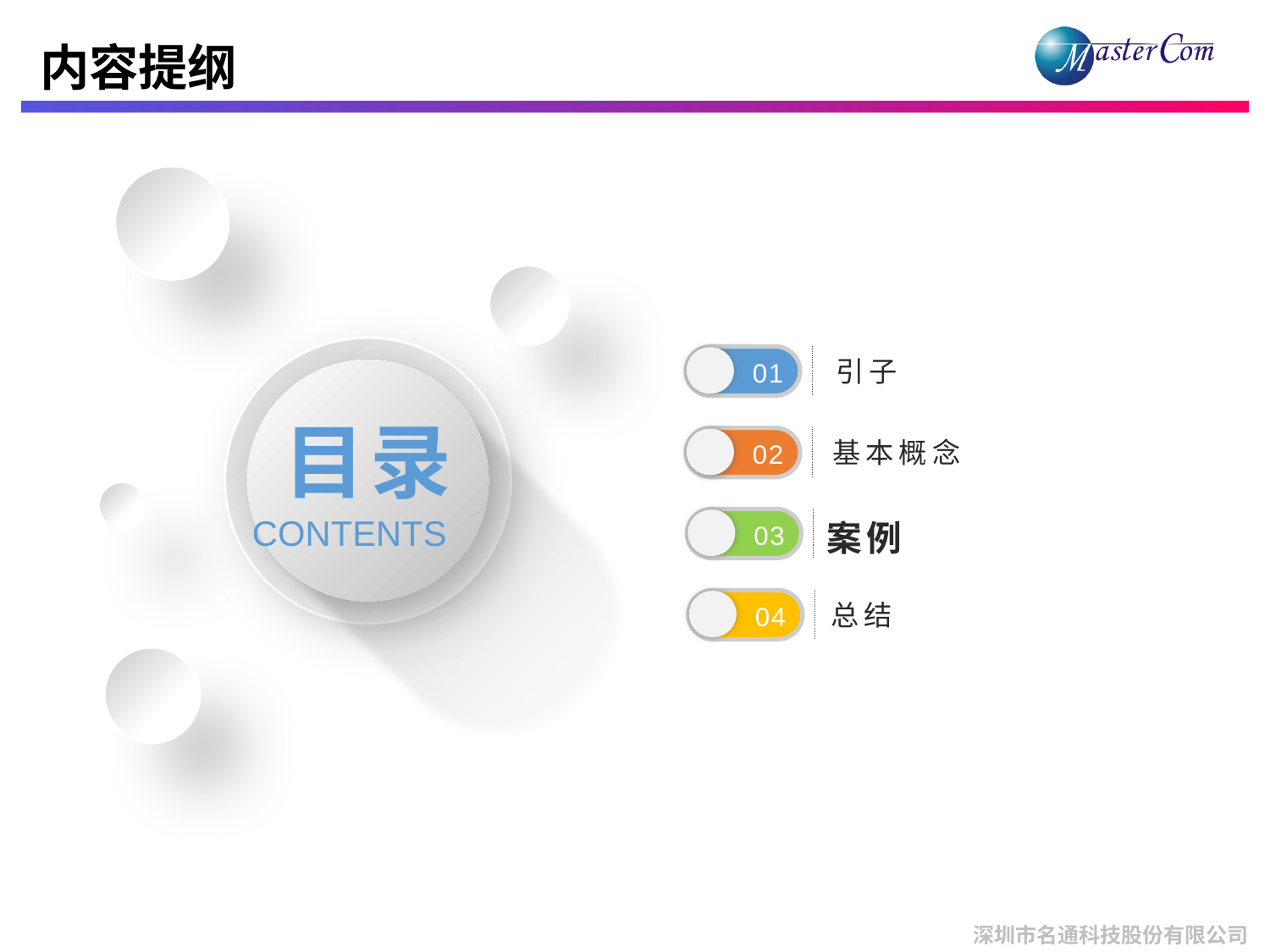

# 内容提纲

01
引子
目录
CONTENTS

02
基本概念

03
案例

04
总结